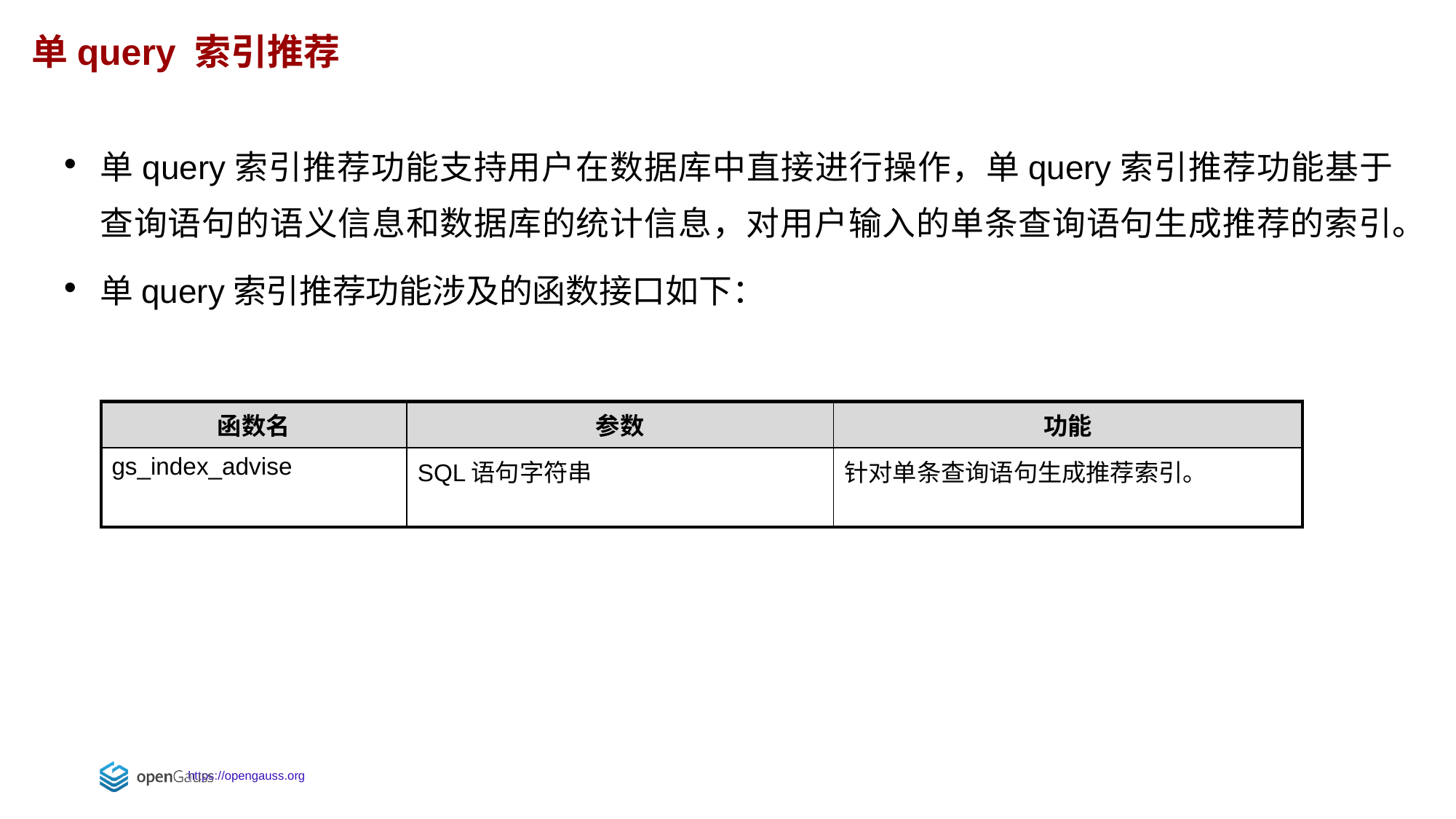

单query 索引推荐
单query索引推荐功能支持用户在数据库中直接进行操作，单query索引推荐功能基于查询语句的语义信息和数据库的统计信息，对用户输入的单条查询语句生成推荐的索引。
单query索引推荐功能涉及的函数接口如下：
| 函数名 | 参数 | 功能 |
| --- | --- | --- |
| gs\_index\_advise | SQL语句字符串 | 针对单条查询语句生成推荐索引。 |